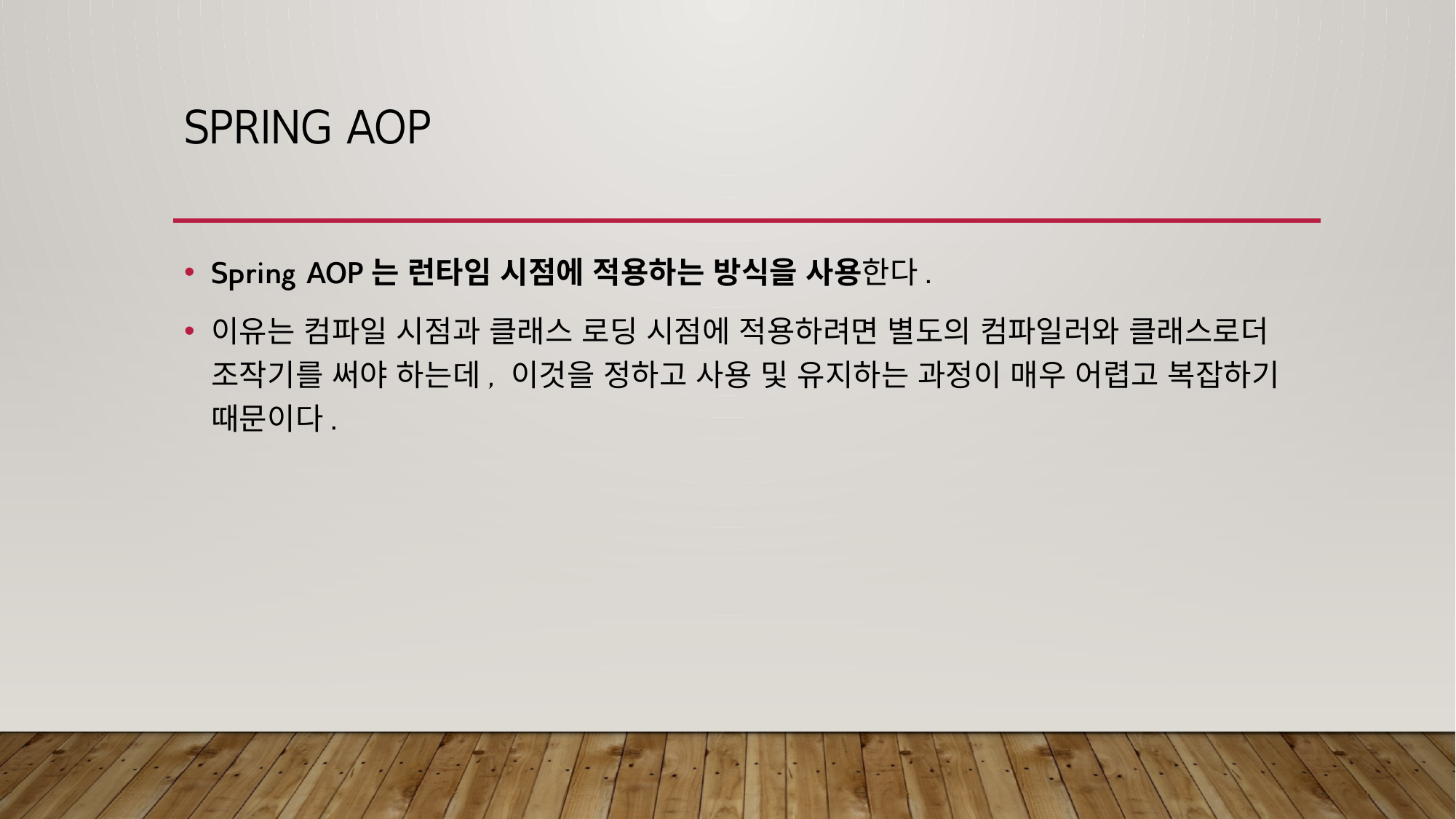

# Spring AOP
Spring AOP는 런타임 시점에 적용하는 방식을 사용한다.
이유는 컴파일 시점과 클래스 로딩 시점에 적용하려면 별도의 컴파일러와 클래스로더 조작기를 써야 하는데, 이것을 정하고 사용 및 유지하는 과정이 매우 어렵고 복잡하기 때문이다.